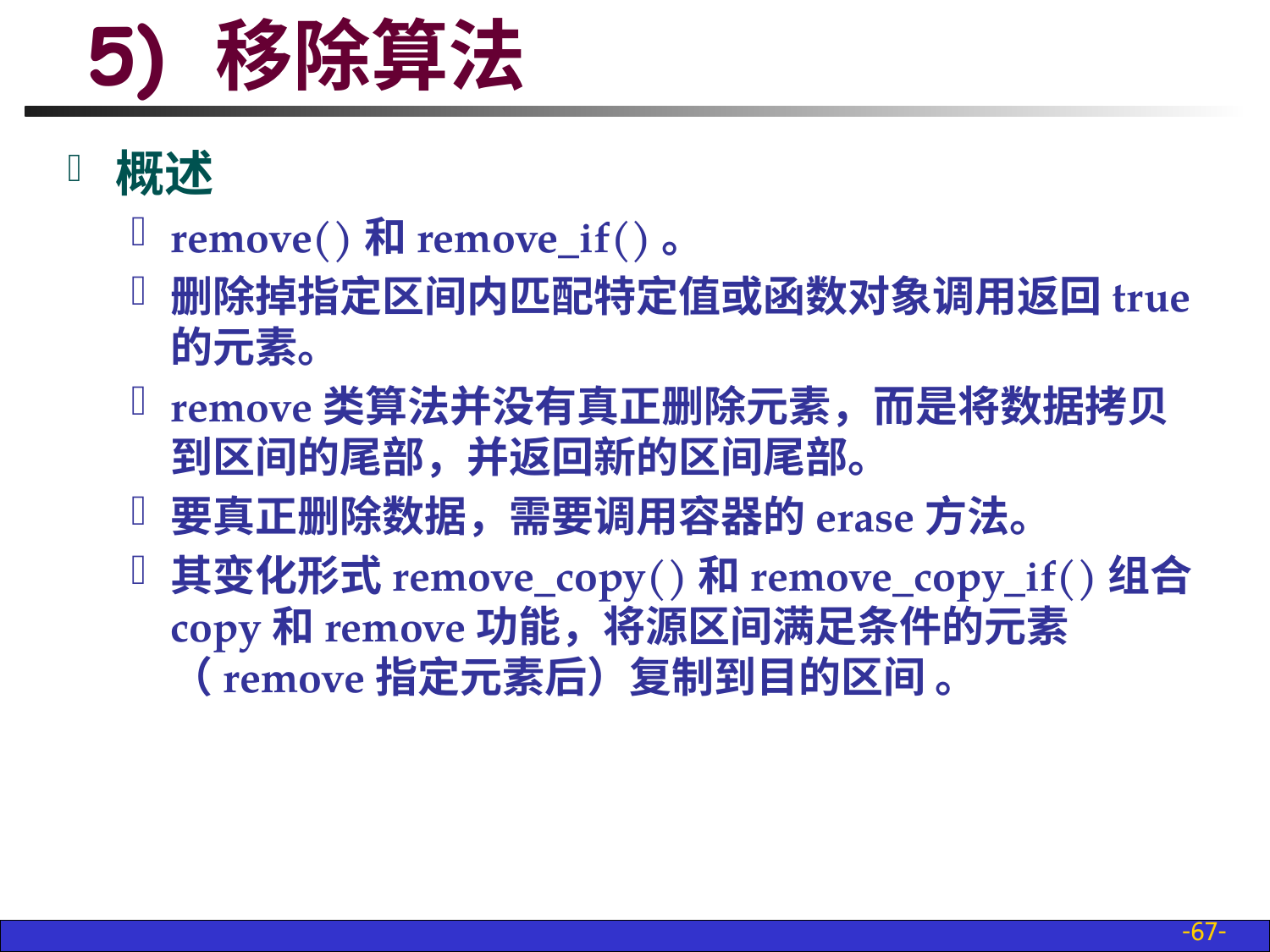

# 5) 移除算法
概述
remove()和remove_if()。
删除掉指定区间内匹配特定值或函数对象调用返回true的元素。
remove类算法并没有真正删除元素，而是将数据拷贝到区间的尾部，并返回新的区间尾部。
要真正删除数据，需要调用容器的erase方法。
其变化形式remove_copy()和remove_copy_if()组合copy和remove功能，将源区间满足条件的元素（remove指定元素后）复制到目的区间 。
-67-